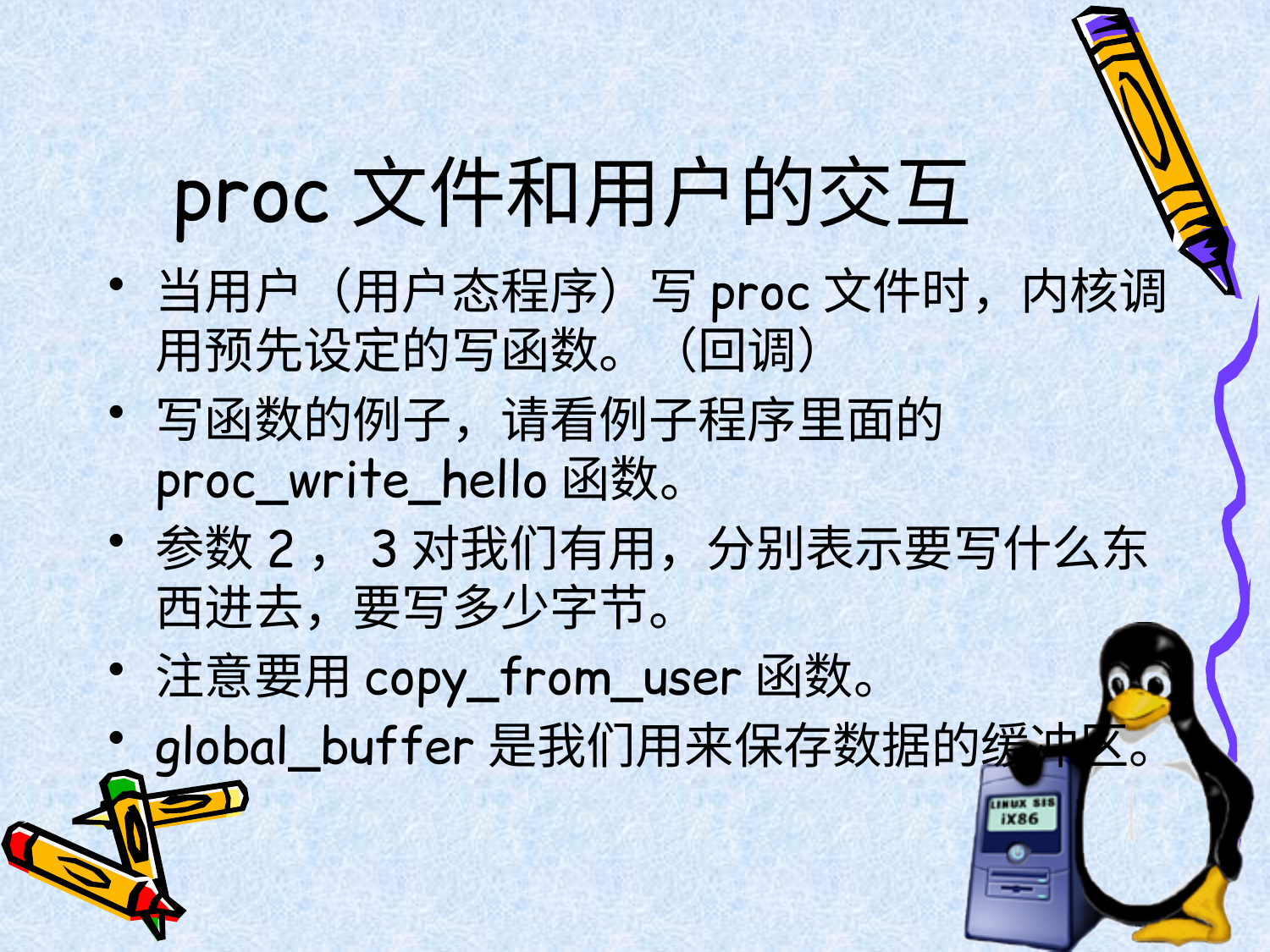

# proc文件和用户的交互
当用户（用户态程序）写proc文件时，内核调用预先设定的写函数。（回调）
写函数的例子，请看例子程序里面的proc_write_hello函数。
参数2，3对我们有用，分别表示要写什么东西进去，要写多少字节。
注意要用copy_from_user函数。
global_buffer是我们用来保存数据的缓冲区。